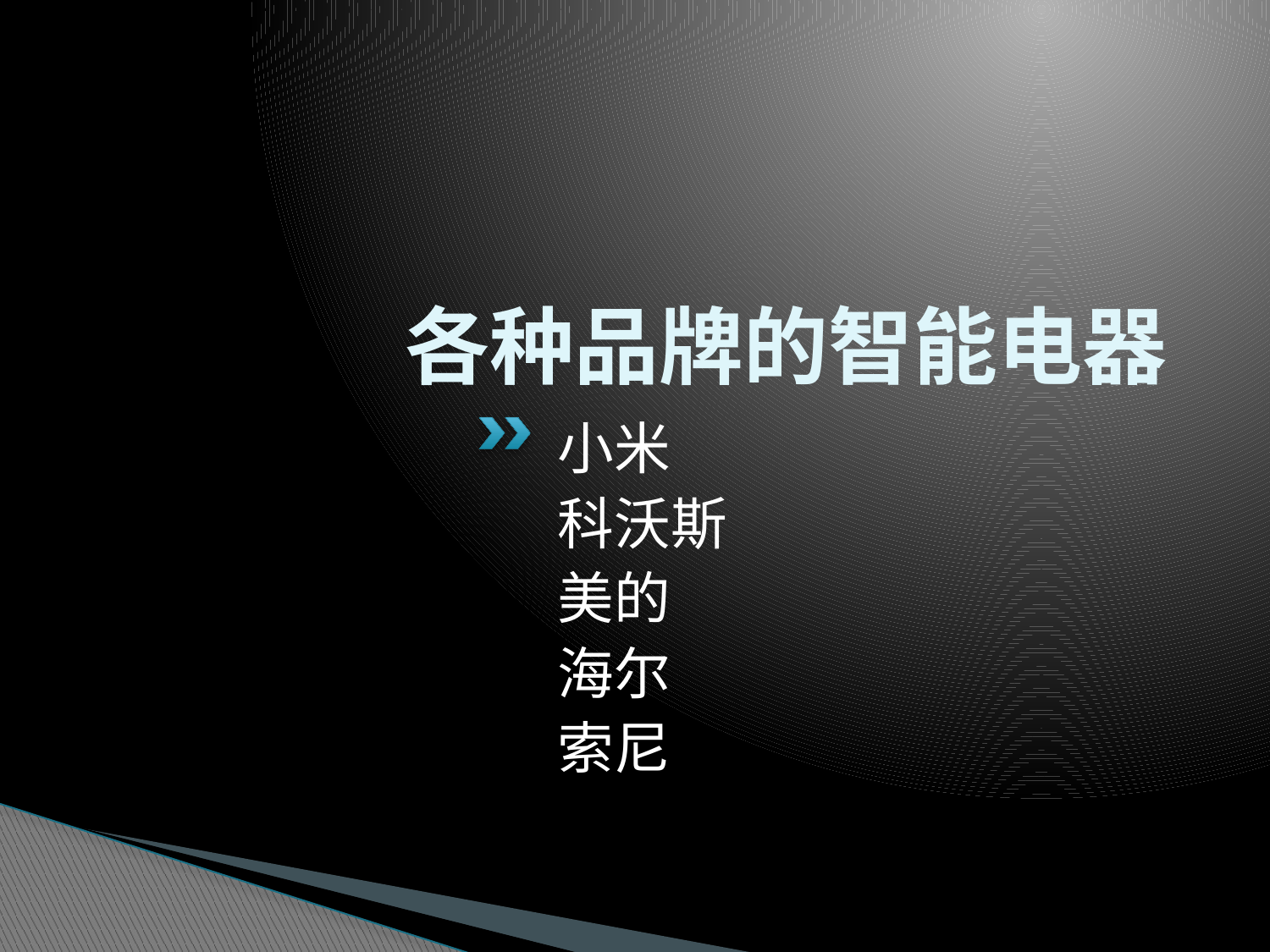

# 各种品牌的智能电器
小米
科沃斯
美的
海尔
索尼